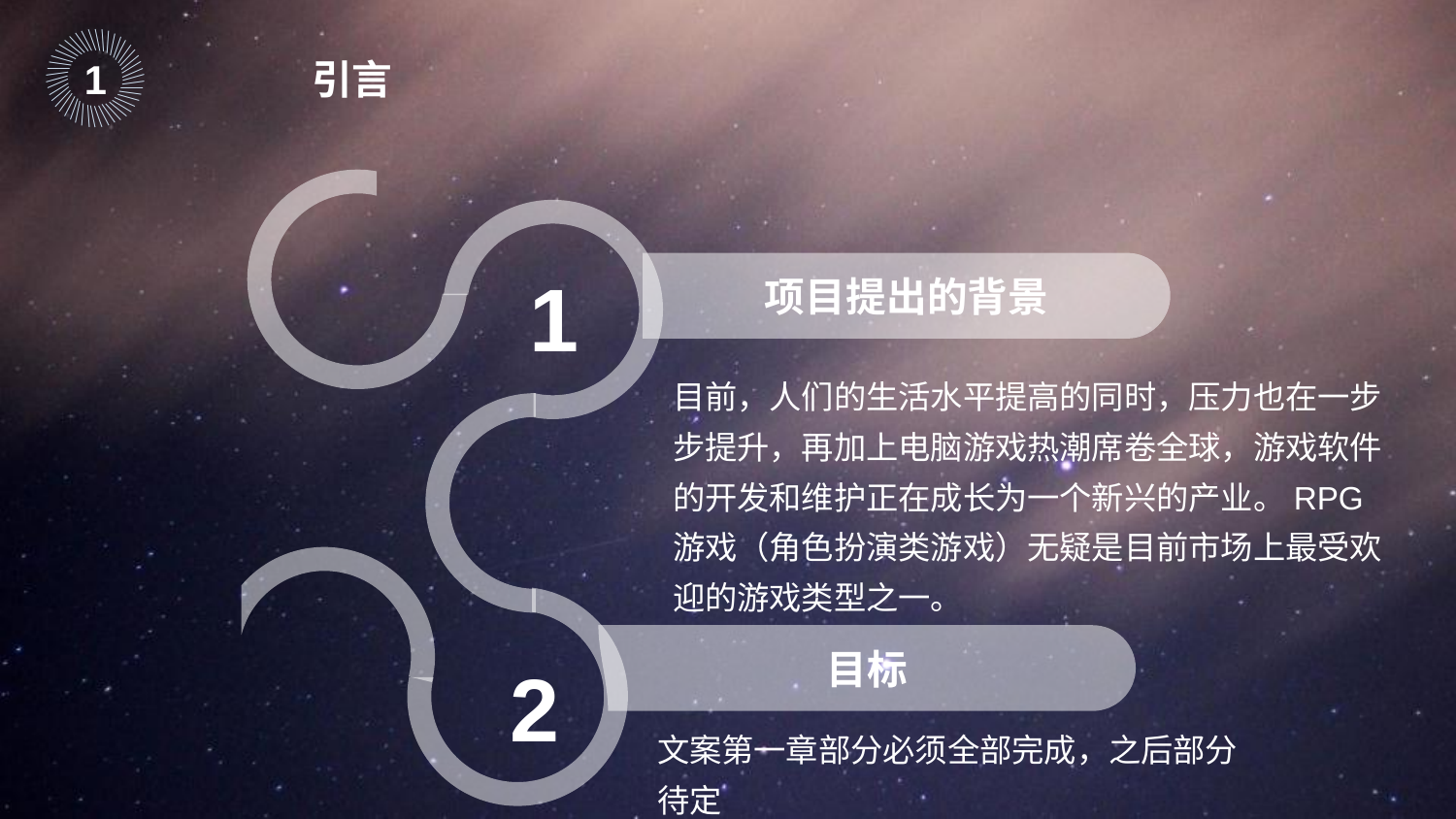

｜
｜
｜
｜
｜
｜
｜
｜
｜
｜
｜
｜
｜
｜
｜
｜
｜
｜
｜
｜
｜
｜
｜
｜
｜
｜
｜
｜
｜
｜
｜
｜
｜
｜
｜
｜
｜
｜
｜
｜
｜
｜
｜
｜
｜
｜
1
引言

项目提出的背景
1
目前，人们的生活水平提高的同时，压力也在一步步提升，再加上电脑游戏热潮席卷全球，游戏软件的开发和维护正在成长为一个新兴的产业。RPG游戏（角色扮演类游戏）无疑是目前市场上最受欢迎的游戏类型之一。

目标
2
文案第一章部分必须全部完成，之后部分待定